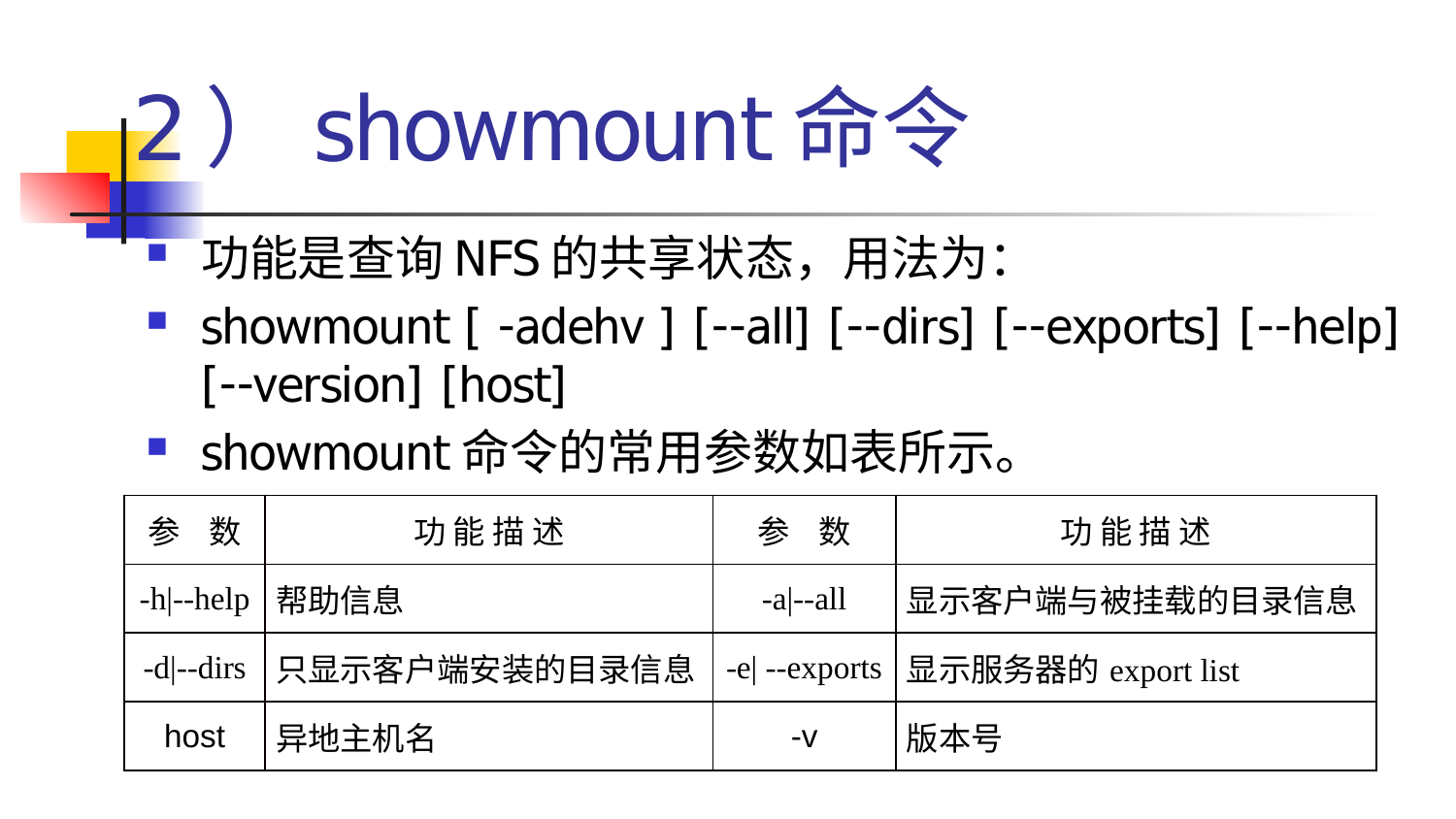

# 2）showmount命令
功能是查询NFS的共享状态，用法为：
showmount [ -adehv ] [--all] [--dirs] [--exports] [--help] [--version] [host]
showmount命令的常用参数如表所示。
| 参 数 | 功 能 描 述 | 参 数 | 功 能 描 述 |
| --- | --- | --- | --- |
| -h|--help | 帮助信息 | -a|--all | 显示客户端与被挂载的目录信息 |
| -d|--dirs | 只显示客户端安装的目录信息 | -e| --exports | 显示服务器的export list |
| host | 异地主机名 | -v | 版本号 |